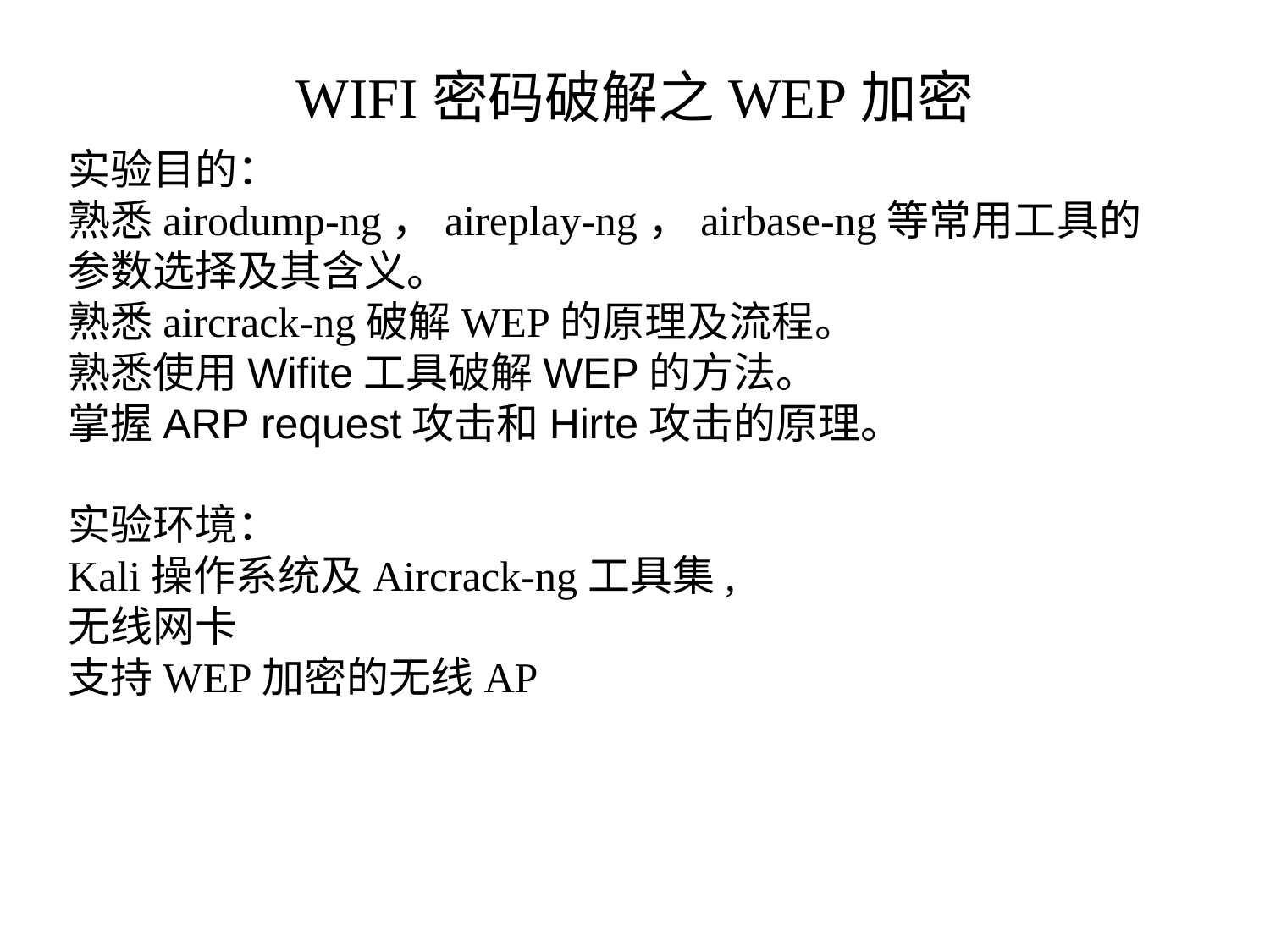

# WIFI密码破解之WEP加密
实验目的：
熟悉airodump-ng，aireplay-ng，airbase-ng等常用工具的参数选择及其含义。
熟悉aircrack-ng破解WEP的原理及流程。
熟悉使用Wifite工具破解WEP的方法。
掌握ARP request攻击和Hirte攻击的原理。

实验环境：
Kali操作系统及Aircrack-ng工具集,
无线网卡
支持WEP加密的无线AP